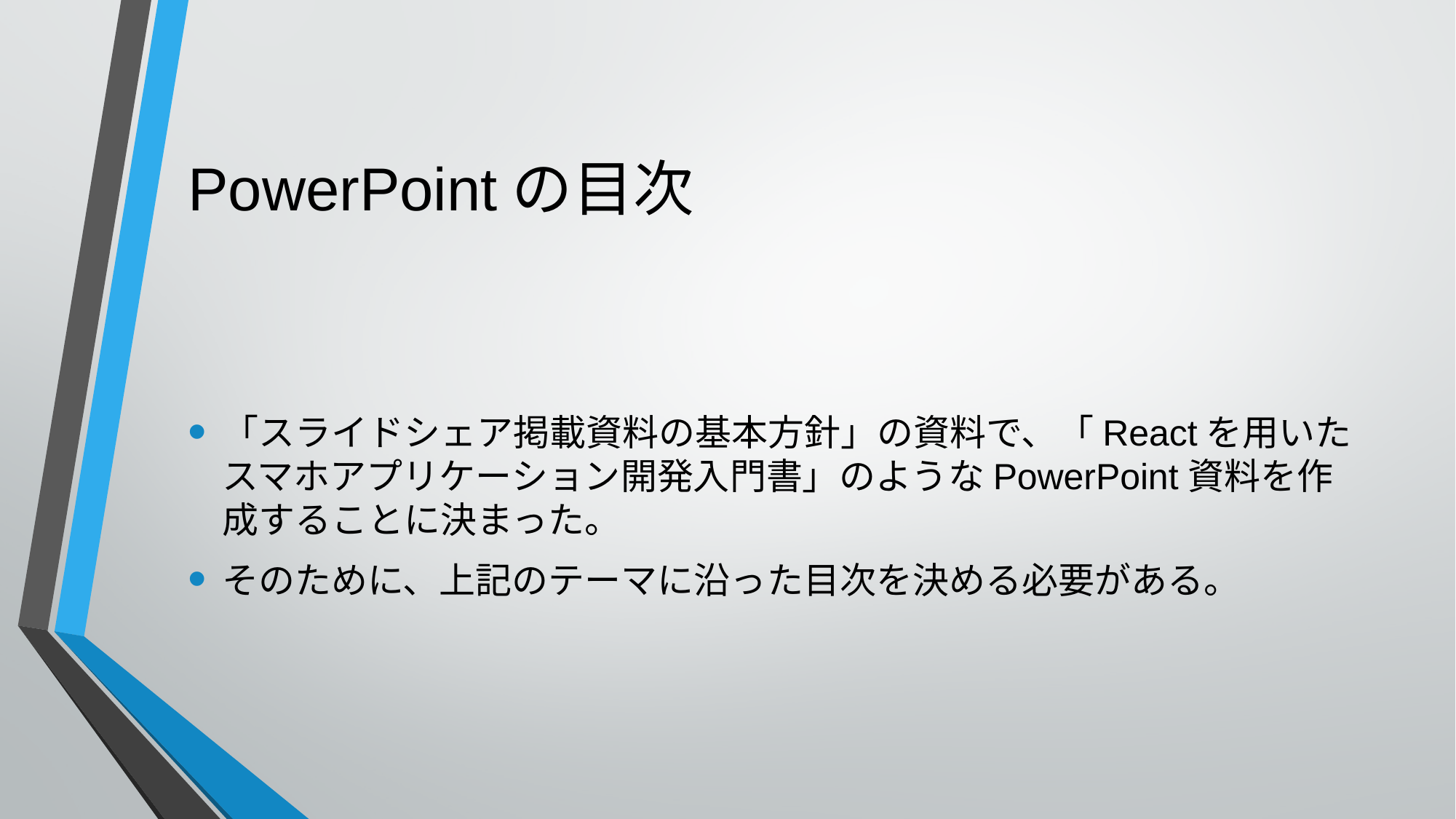

# PowerPointの目次
「スライドシェア掲載資料の基本方針」の資料で、「Reactを用いたスマホアプリケーション開発入門書」のようなPowerPoint資料を作成することに決まった。
そのために、上記のテーマに沿った目次を決める必要がある。